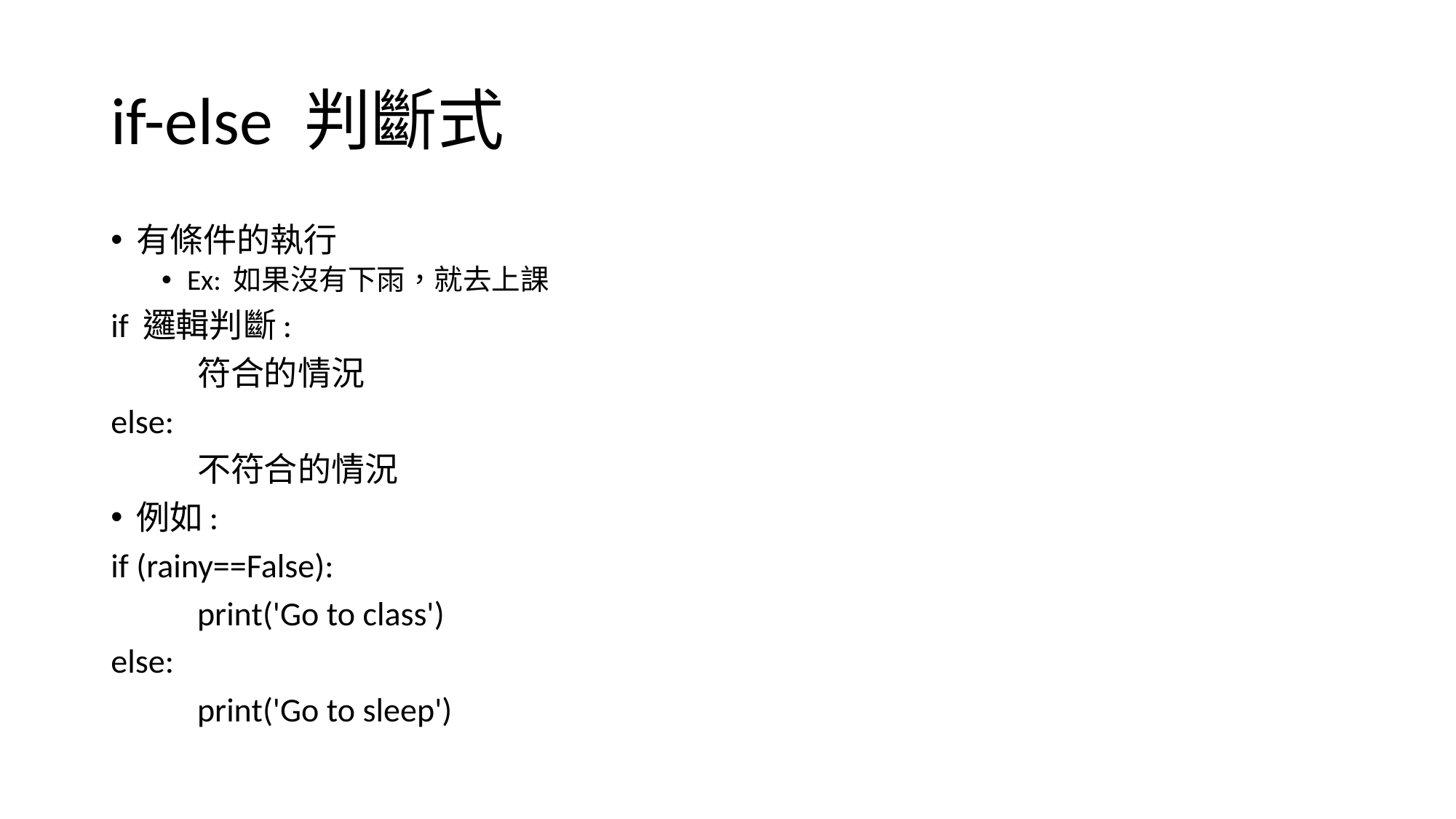

# if-else 判斷式
有條件的執行
Ex: 如果沒有下雨，就去上課
if 邏輯判斷:
	符合的情況
else:
	不符合的情況
例如:
if (rainy==False):
	print('Go to class')
else:
	print('Go to sleep')